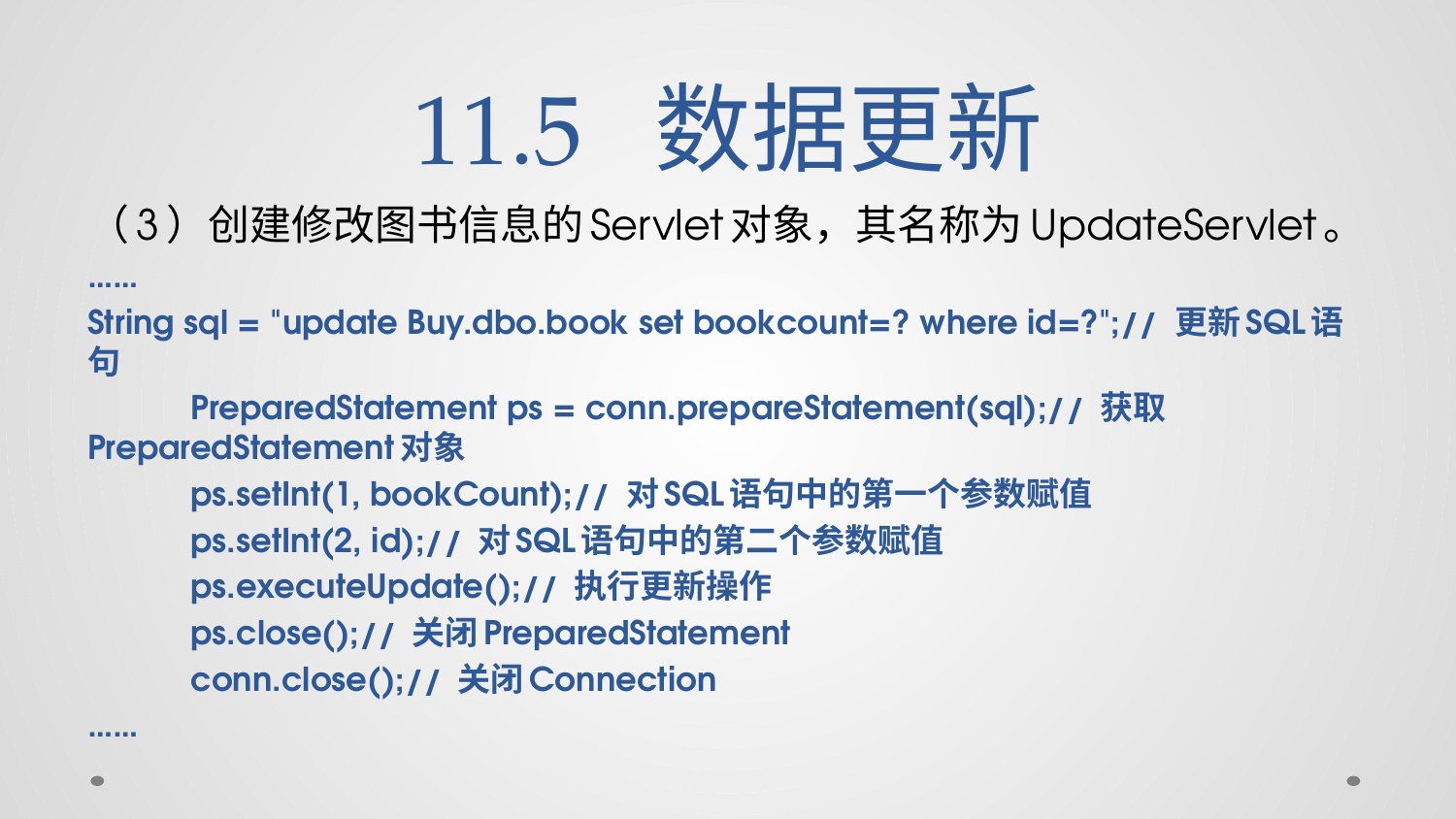

# 11.5  数据更新
（3）创建修改图书信息的Servlet对象，其名称为UpdateServlet。
……
String sql = "update Buy.dbo.book set bookcount=? where id=?";// 更新SQL语句
	PreparedStatement ps = conn.prepareStatement(sql);// 获取PreparedStatement对象
			ps.setInt(1, bookCount);// 对SQL语句中的第一个参数赋值
			ps.setInt(2, id);// 对SQL语句中的第二个参数赋值
			ps.executeUpdate();// 执行更新操作
			ps.close();// 关闭PreparedStatement
			conn.close();// 关闭Connection
……